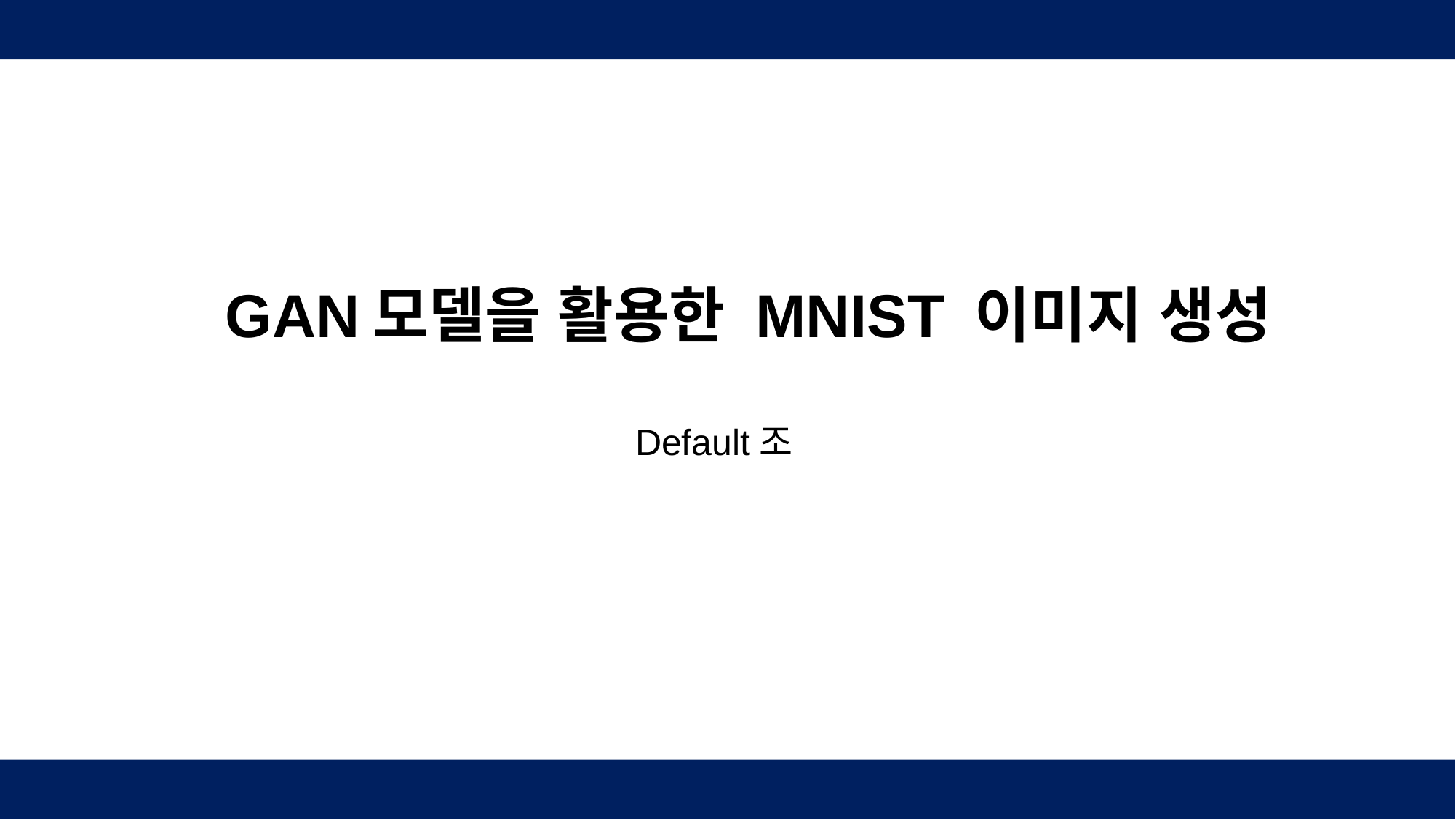

# GAN모델을 활용한 MNIST 이미지 생성

Default조